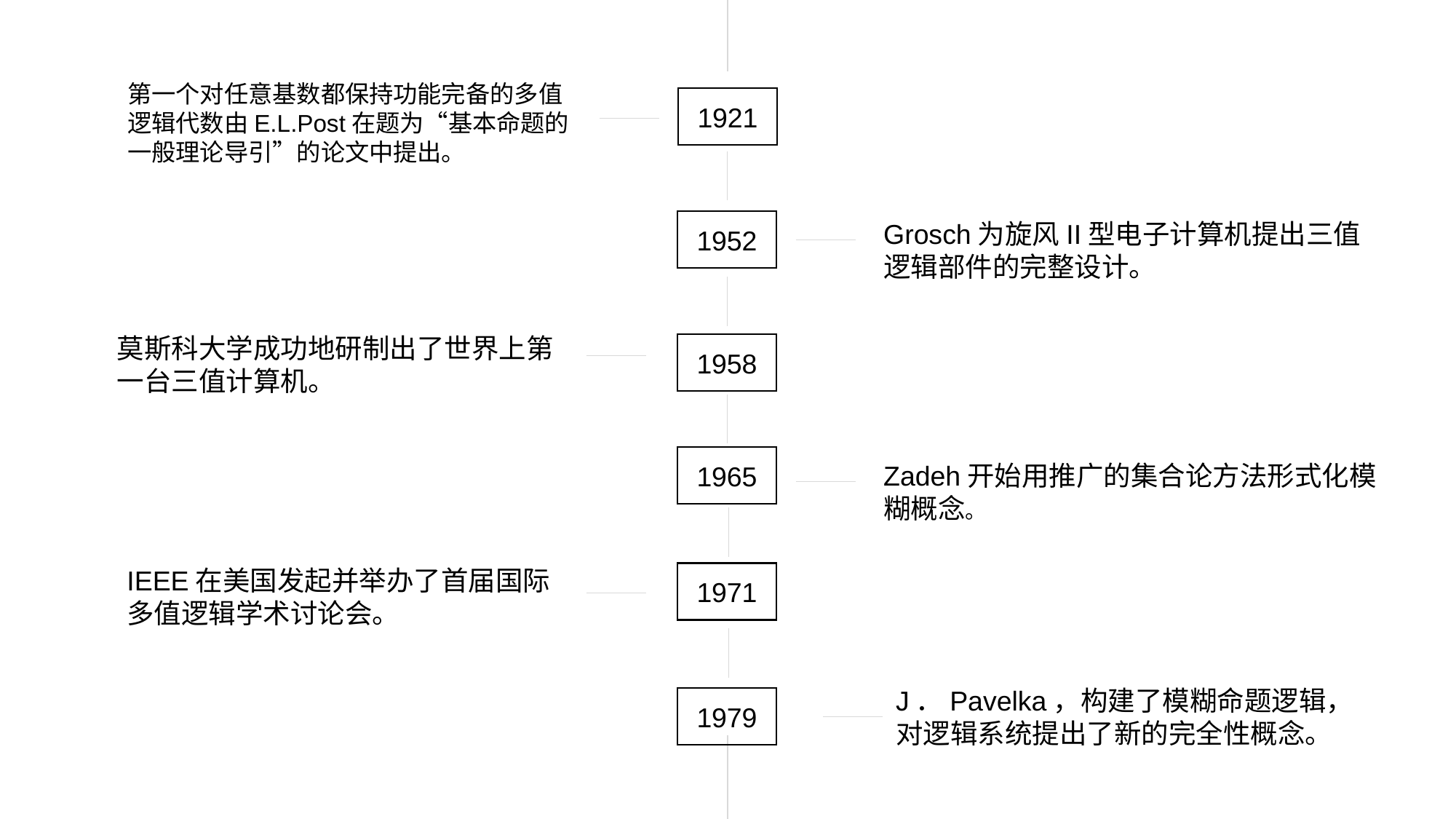

第一个对任意基数都保持功能完备的多值逻辑代数由E.L.Post在题为“基本命题的一般理论导引”的论文中提出。
1921
1952
Grosch为旋风II型电子计算机提出三值逻辑部件的完整设计。
莫斯科大学成功地研制出了世界上第一台三值计算机。
1958
1965
Zadeh开始用推广的集合论方法形式化模糊概念。
IEEE在美国发起并举办了首届国际多值逻辑学术讨论会。
1971
J．Pavelka，构建了模糊命题逻辑，对逻辑系统提出了新的完全性概念。
1979